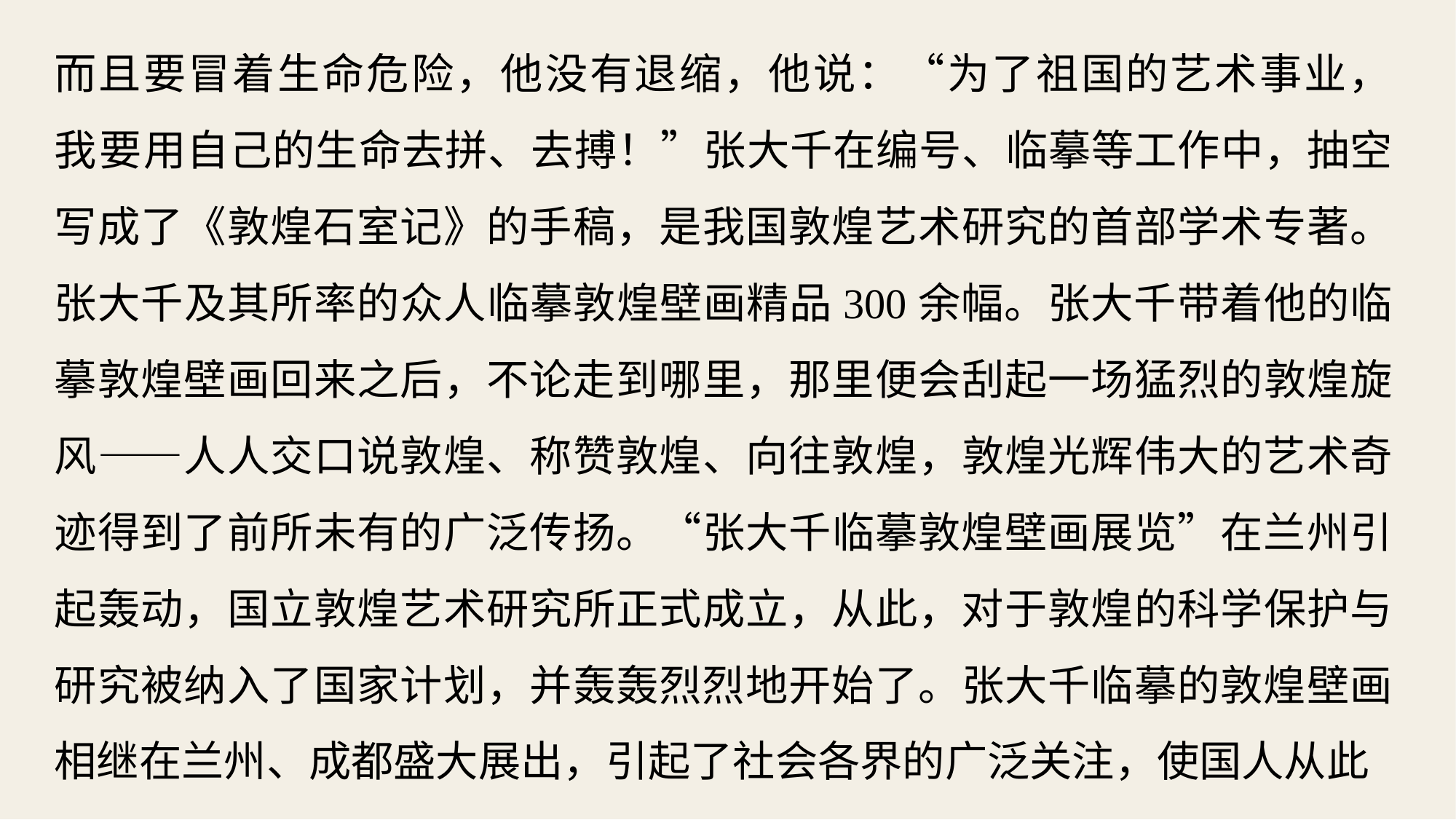

而且要冒着生命危险，他没有退缩，他说：“为了祖国的艺术事业，我要用自己的生命去拼、去搏！”张大千在编号、临摹等工作中，抽空写成了《敦煌石室记》的手稿，是我国敦煌艺术研究的首部学术专著。张大千及其所率的众人临摹敦煌壁画精品300余幅。张大千带着他的临摹敦煌壁画回来之后，不论走到哪里，那里便会刮起一场猛烈的敦煌旋风——人人交口说敦煌、称赞敦煌、向往敦煌，敦煌光辉伟大的艺术奇迹得到了前所未有的广泛传扬。“张大千临摹敦煌壁画展览”在兰州引起轰动，国立敦煌艺术研究所正式成立，从此，对于敦煌的科学保护与研究被纳入了国家计划，并轰轰烈烈地开始了。张大千临摹的敦煌壁画相继在兰州、成都盛大展出，引起了社会各界的广泛关注，使国人从此